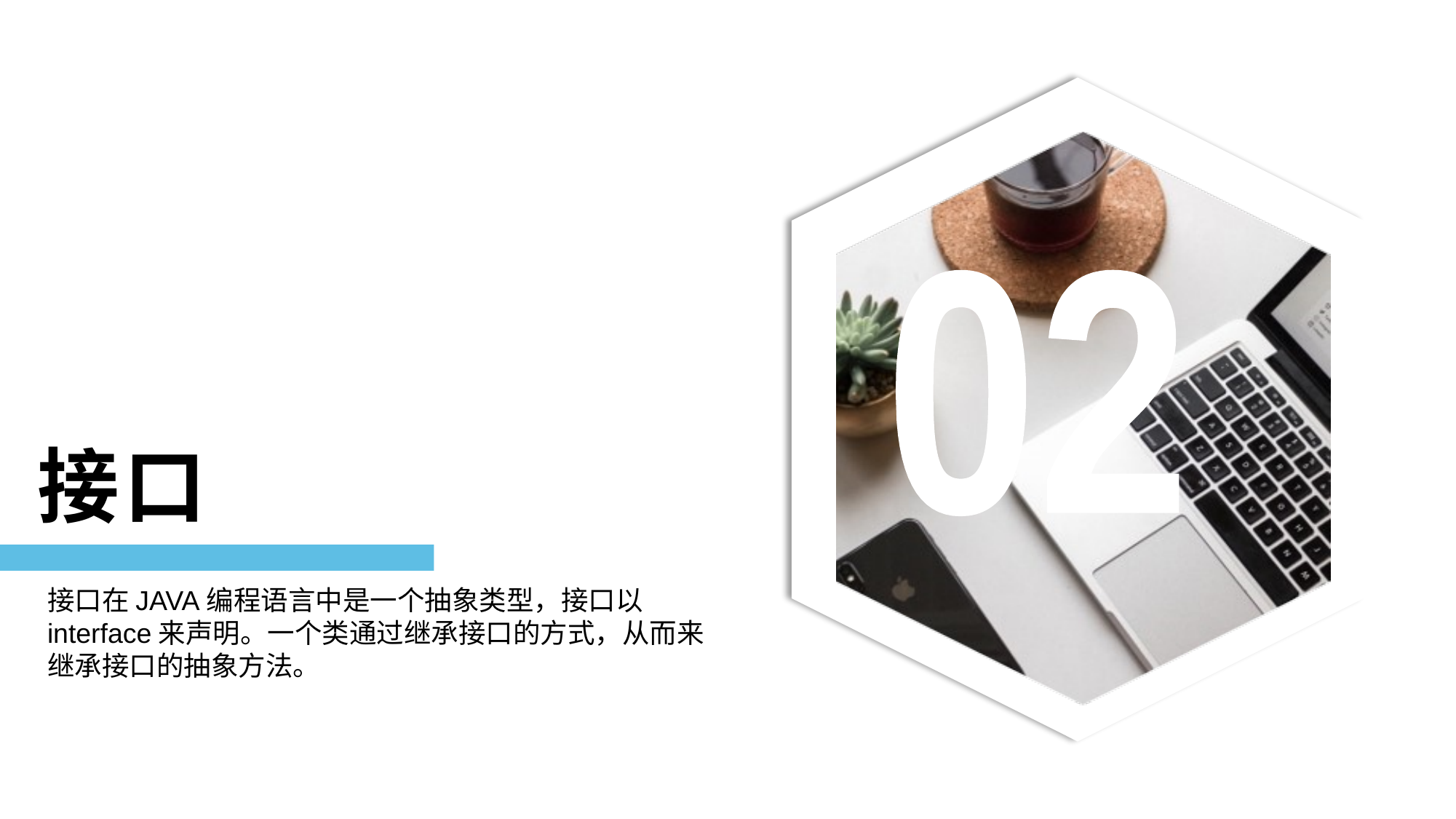

02
# 接口
接口在JAVA编程语言中是一个抽象类型，接口以interface来声明。一个类通过继承接口的方式，从而来继承接口的抽象方法。